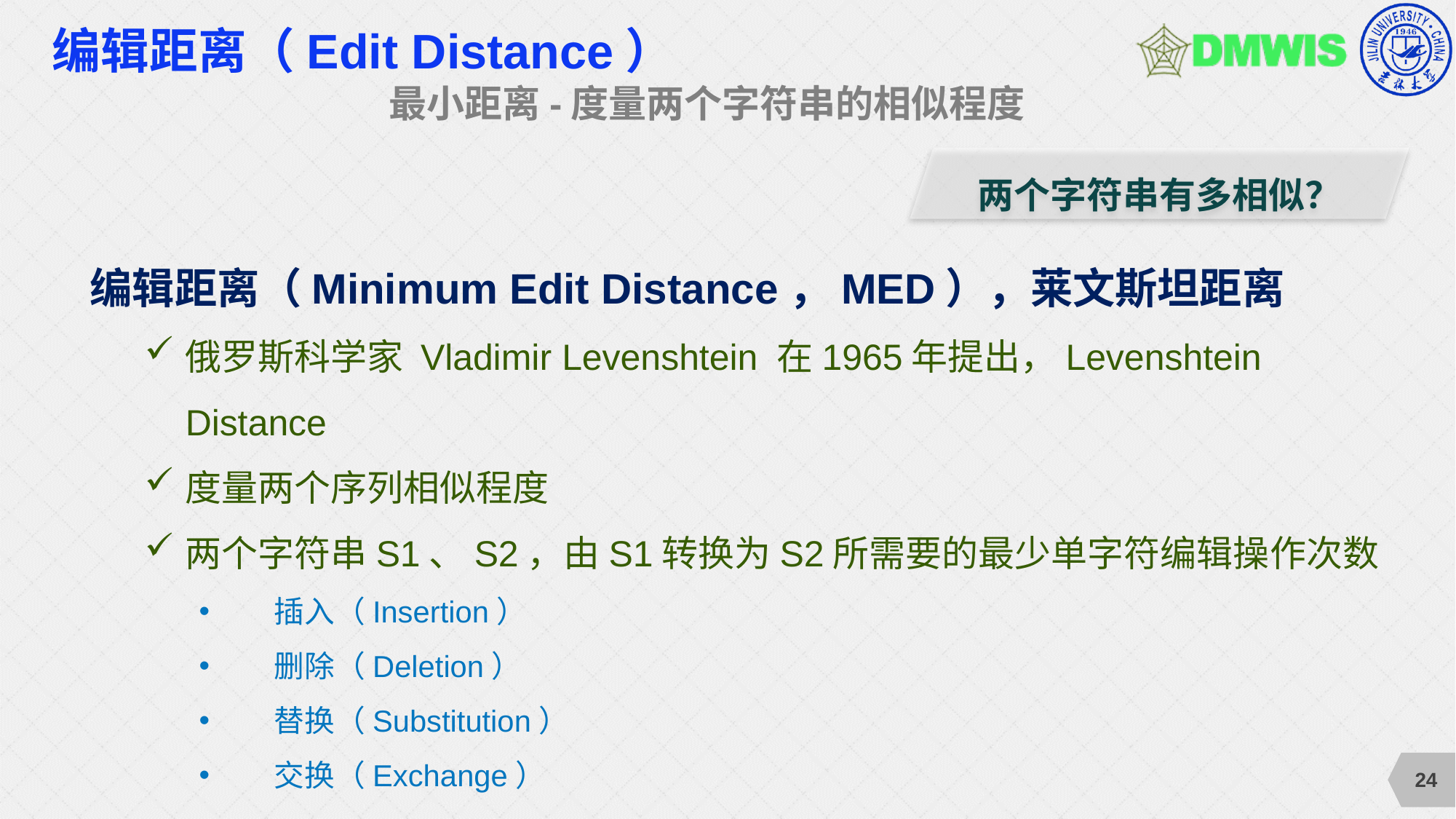

# 编辑距离（Edit Distance）
最小距离-度量两个字符串的相似程度
两个字符串有多相似？
编辑距离（Minimum Edit Distance，MED），莱文斯坦距离
俄罗斯科学家 Vladimir Levenshtein 在1965年提出，Levenshtein Distance
度量两个序列相似程度
两个字符串S1、S2，由S1转换为S2所需要的最少单字符编辑操作次数
    插入（Insertion）
    删除（Deletion）
    替换（Substitution）
    交换（Exchange）

24